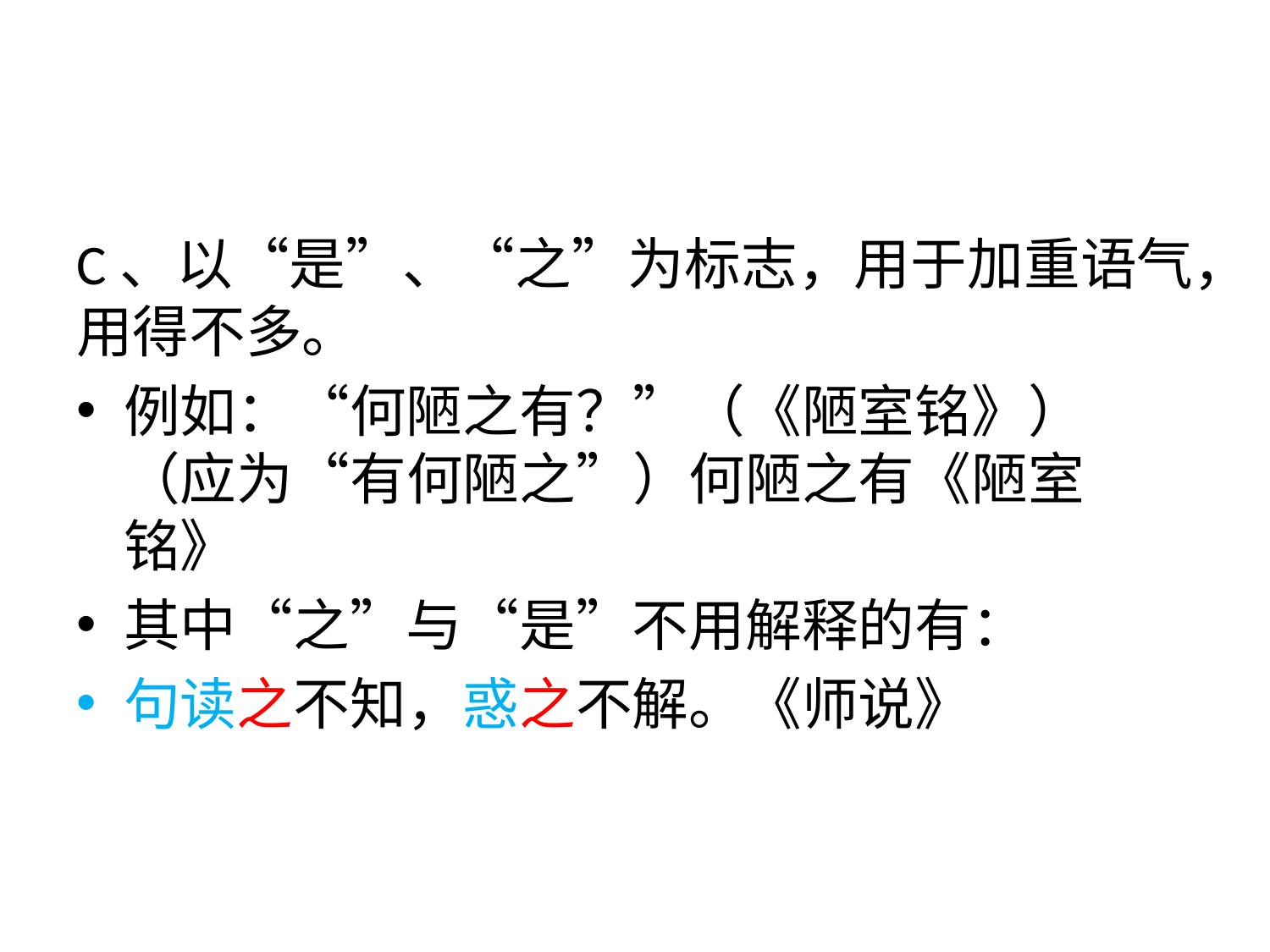

#
C、以“是”、“之”为标志，用于加重语气，用得不多。
例如：“何陋之有？”（《陋室铭》）（应为“有何陋之”）何陋之有《陋室铭》
其中“之”与“是”不用解释的有：
句读之不知，惑之不解。《师说》